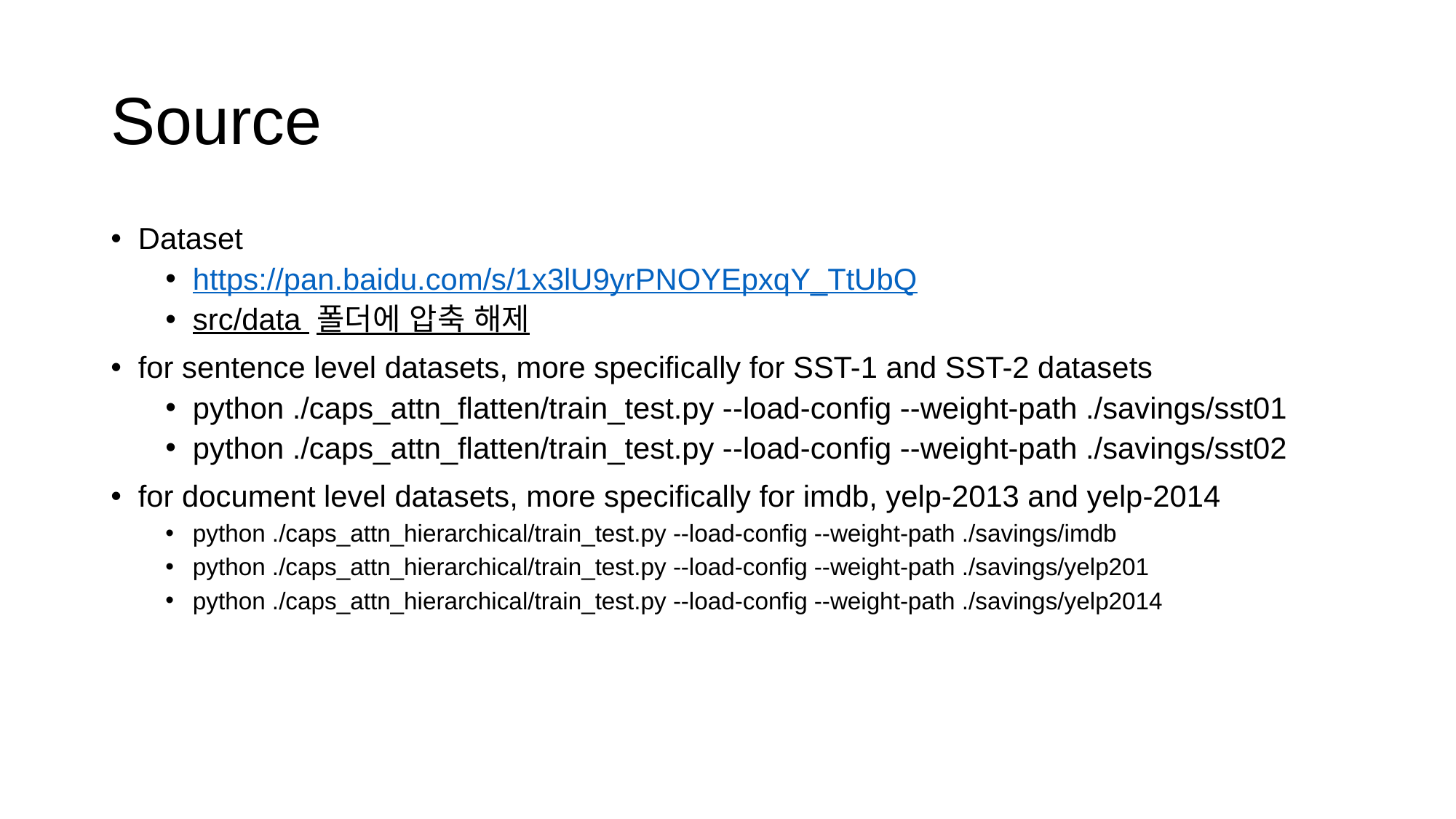

# Source
Dataset
https://pan.baidu.com/s/1x3lU9yrPNOYEpxqY_TtUbQ
src/data 폴더에 압축 해제
for sentence level datasets, more specifically for SST-1 and SST-2 datasets
python ./caps_attn_flatten/train_test.py --load-config --weight-path ./savings/sst01
python ./caps_attn_flatten/train_test.py --load-config --weight-path ./savings/sst02
for document level datasets, more specifically for imdb, yelp-2013 and yelp-2014
python ./caps_attn_hierarchical/train_test.py --load-config --weight-path ./savings/imdb
python ./caps_attn_hierarchical/train_test.py --load-config --weight-path ./savings/yelp201
python ./caps_attn_hierarchical/train_test.py --load-config --weight-path ./savings/yelp2014